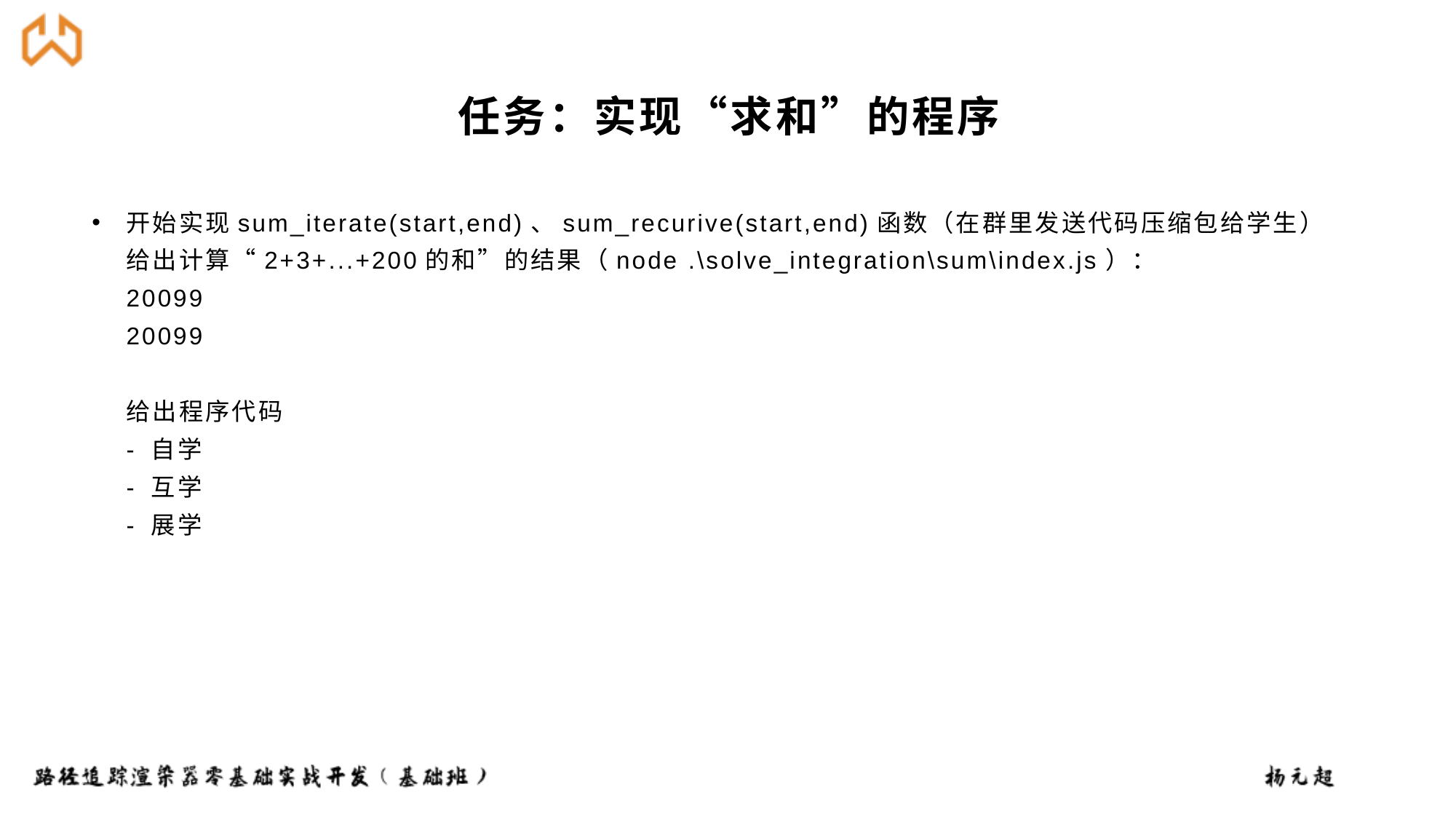

# 任务：实现“求和”的程序
开始实现sum_iterate(start,end)、sum_recurive(start,end)函数（在群里发送代码压缩包给学生）
给出计算“2+3+...+200的和”的结果（node .\solve_integration\sum\index.js）：
20099
20099
给出程序代码
- 自学
- 互学
- 展学